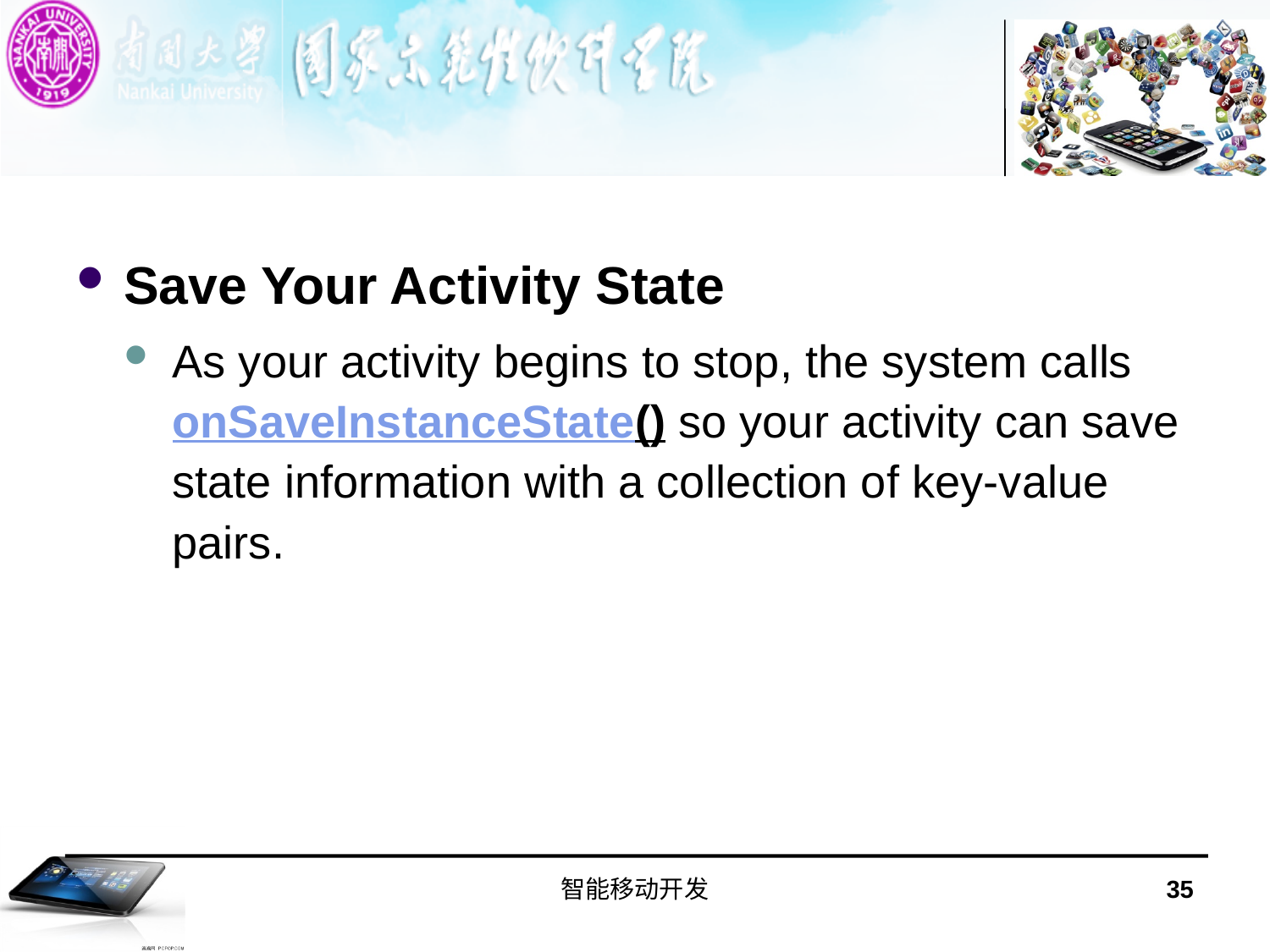

#
Save Your Activity State
As your activity begins to stop, the system calls onSaveInstanceState() so your activity can save state information with a collection of key-value pairs.

智能移动开发
35